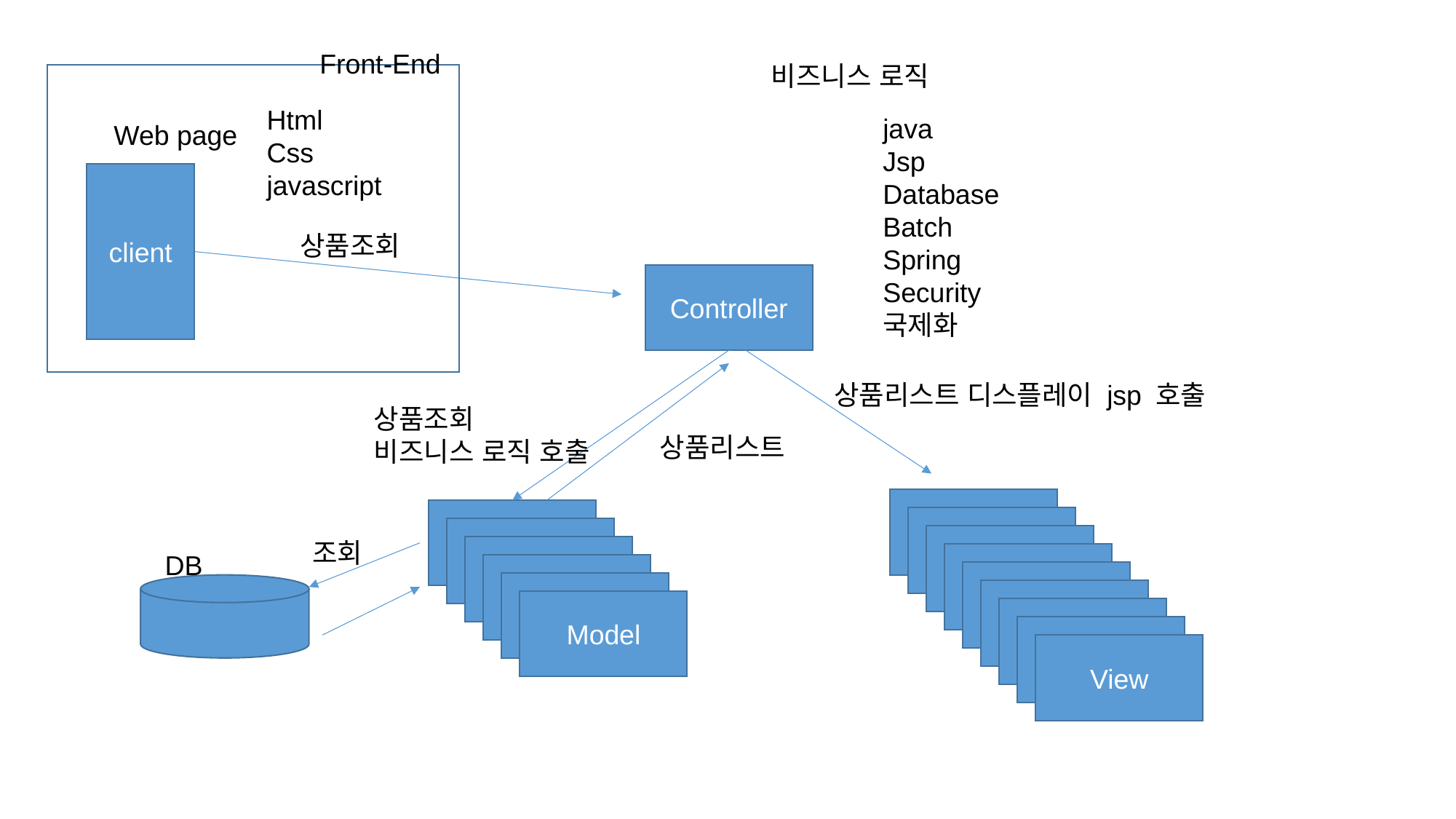

Front-End
비즈니스 로직

Html
Css
javascript
java
Jsp
Database
Batch
Spring
Security
국제화
Web page
client
상품조회
Controller
상품리스트 디스플레이 jsp 호출
상품조회
비즈니스 로직 호출
상품리스트
View
Model
View
Model
View
조회
Model
DB
View
Model
View
Model

View
Model
View
View
View